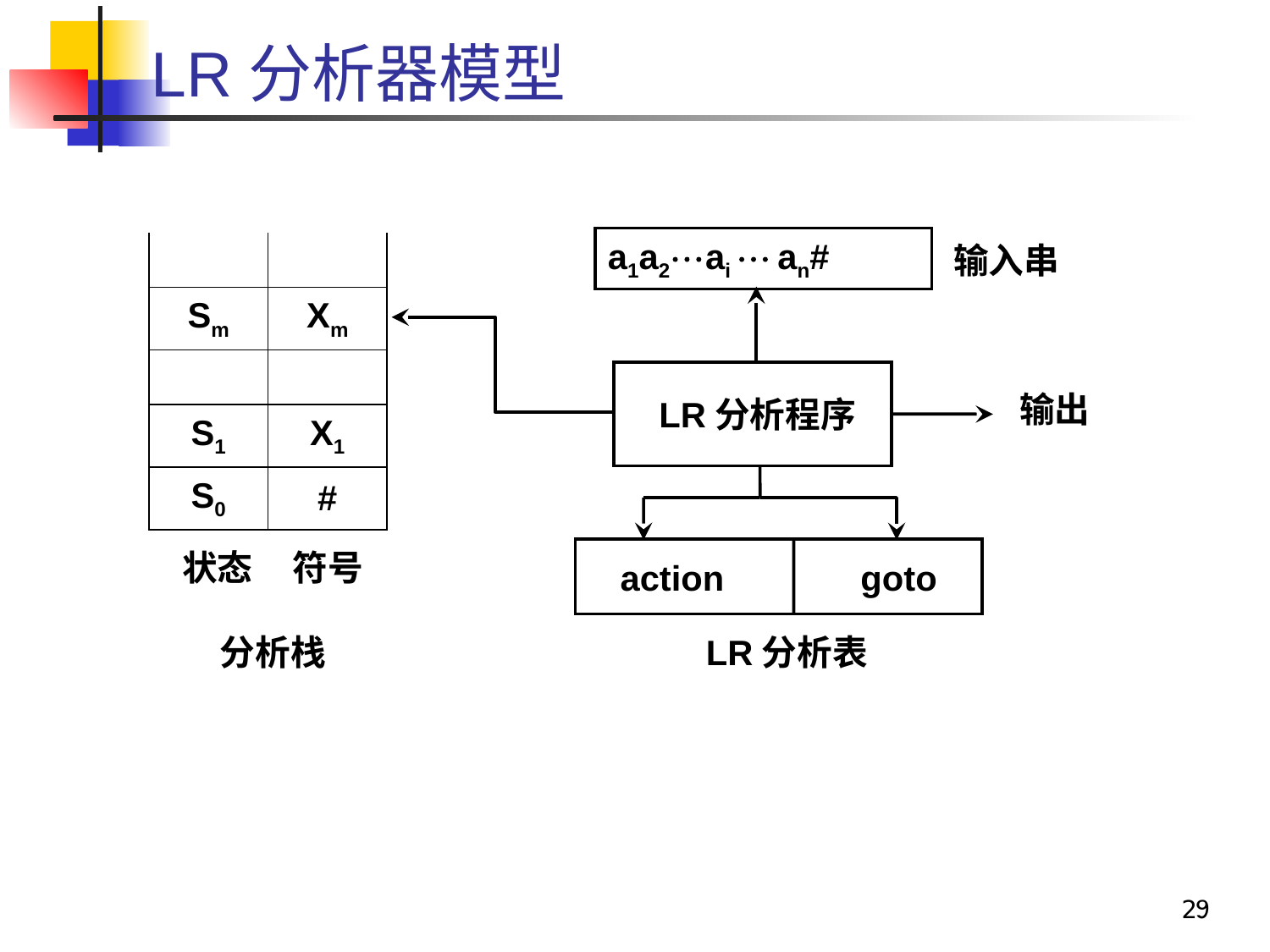

# LR分析器模型

输入串
a1a2…ai … an#
|  |  |
| --- | --- |
| Sm | Xm |
|  |  |
| S1 | X1 |
| S0 | # |

 LR分析程序
 输出

action              goto

 LR分析表
状态     符号

分析栈
29